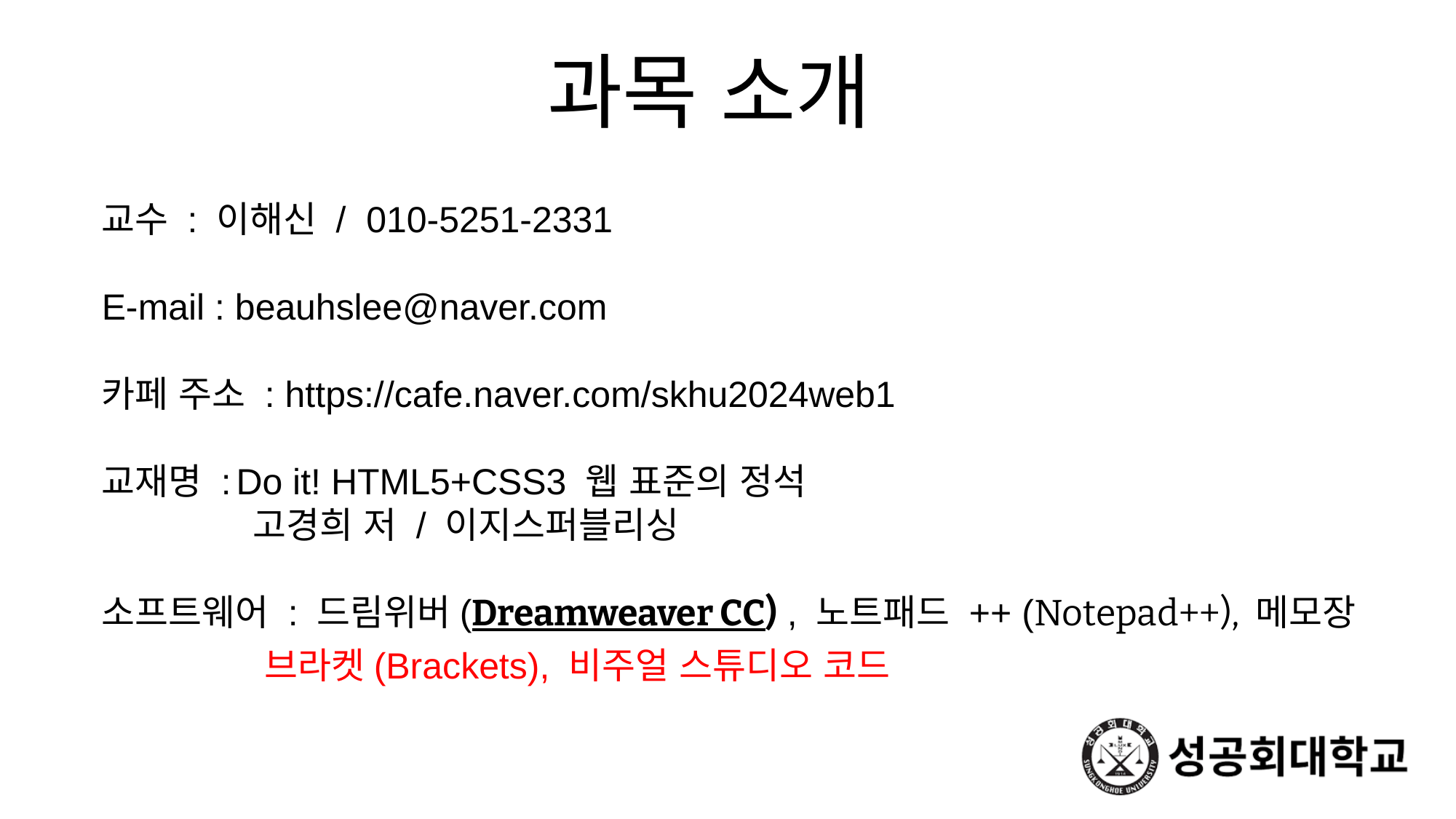

과목 소개
교수 : 이해신 /  010-5251-2331

E-mail : beauhslee@naver.com

카페 주소 : https://cafe.naver.com/skhu2024web1

교재명 : Do it! HTML5+CSS3 웹 표준의 정석
              고경희 저 / 이지스퍼블리싱

소프트웨어 : 드림위버(Dreamweaver CC) , 노트패드 ++ (Notepad++), 메모장
                       브라켓(Brackets), 비주얼 스튜디오 코드